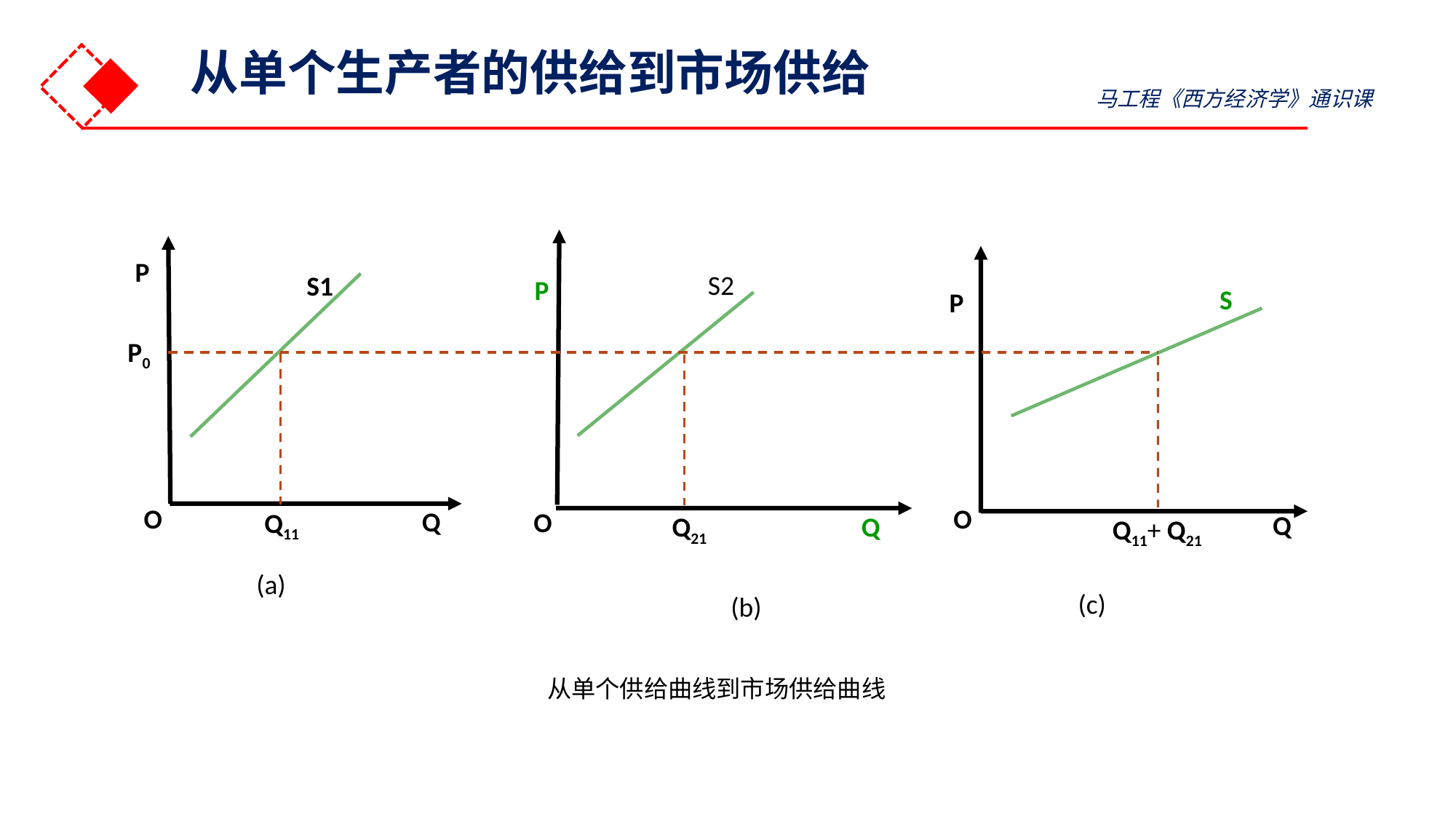

从单个生产者的供给到市场供给

马工程《西方经济学》通识课

S
P
P0
O

Q
P
S2
S1
P
Q

O
Q

O
Q11+ Q21

Q11
Q21
(a)
(c)
(b)
从单个供给曲线到市场供给曲线